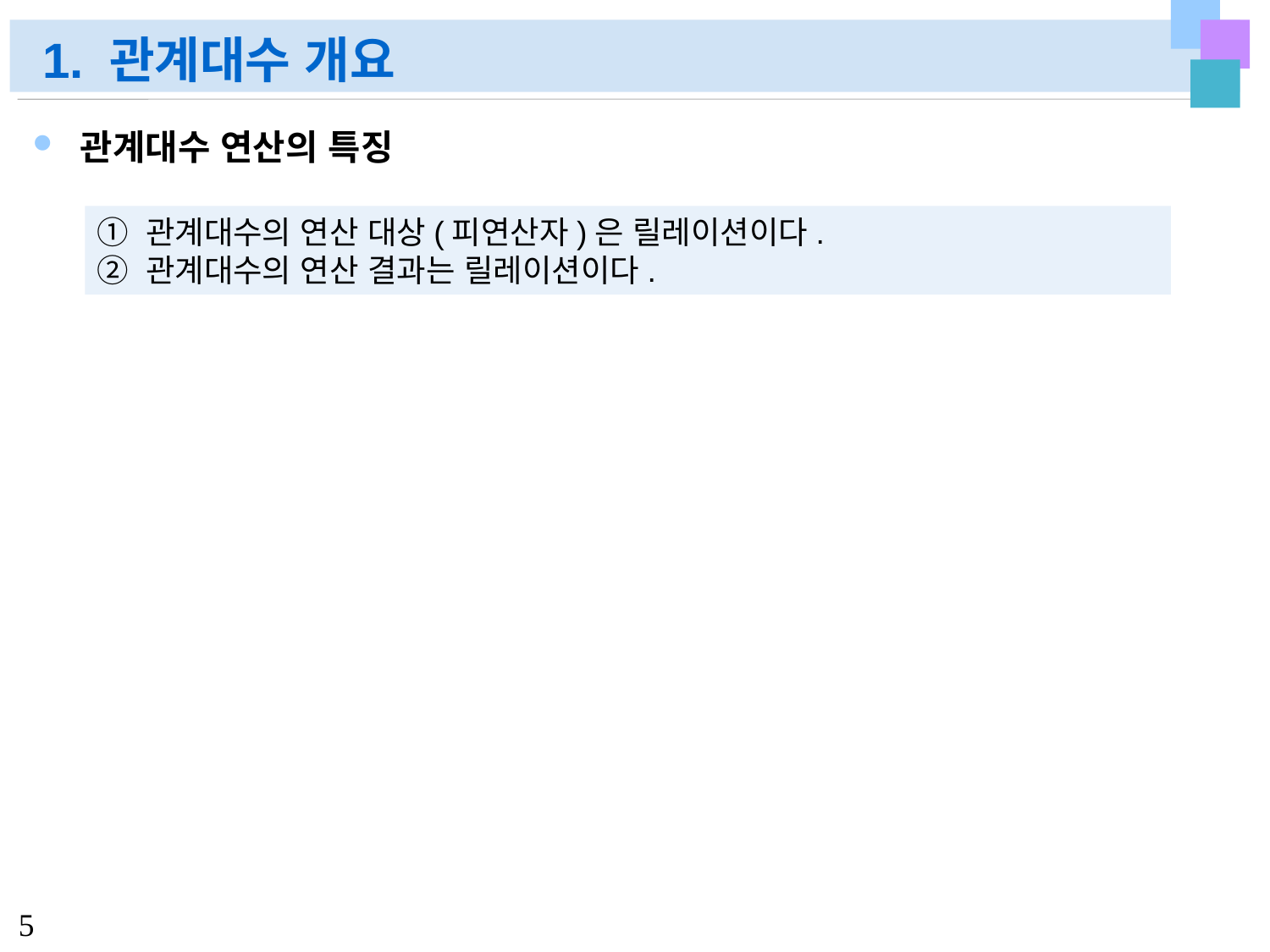

# 1. 관계대수 개요
관계대수 연산의 특징

① 관계대수의 연산 대상(피연산자)은 릴레이션이다.
② 관계대수의 연산 결과는 릴레이션이다.